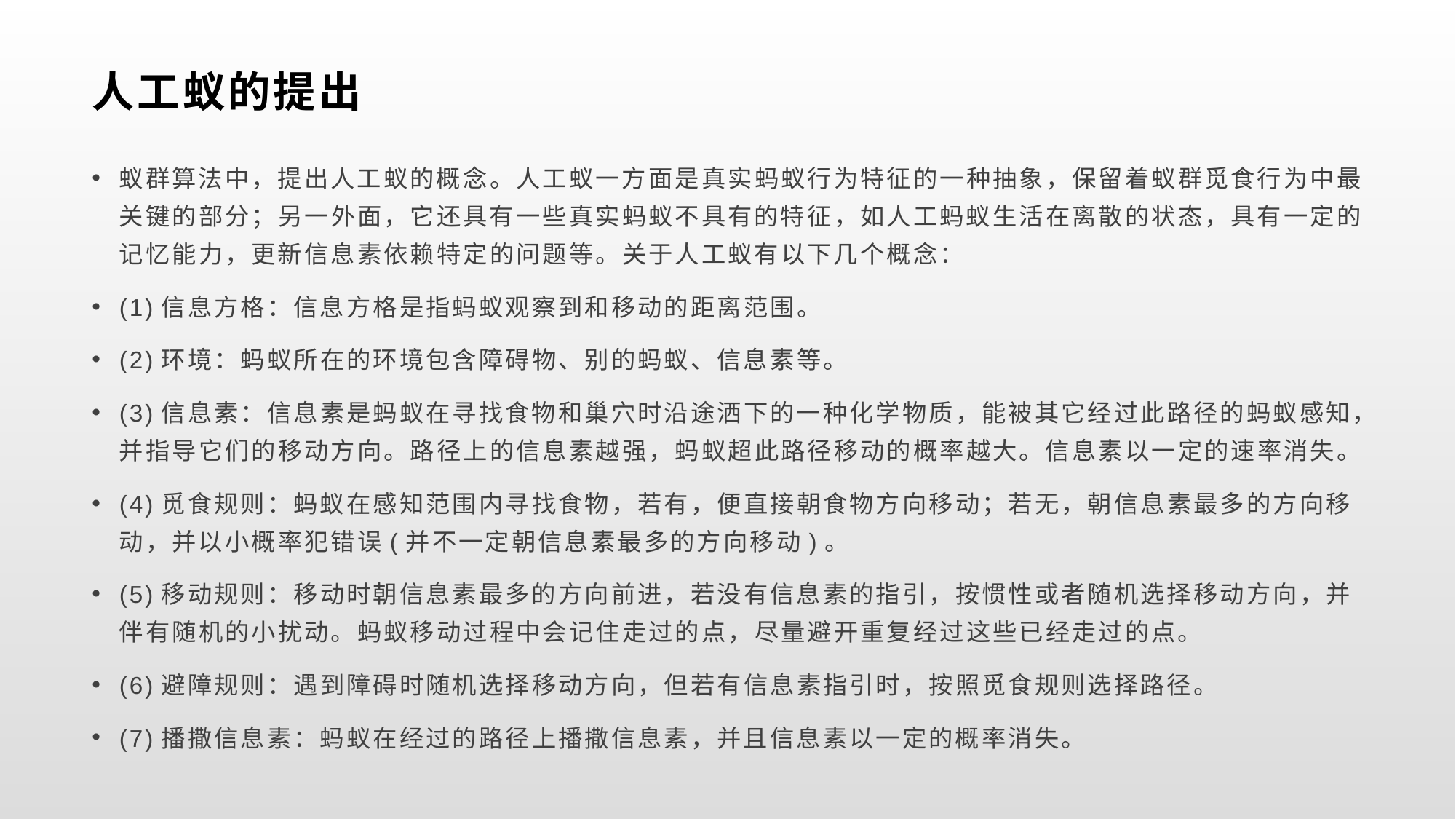

# 人工蚁的提出
蚁群算法中，提出人工蚁的概念。人工蚁一方面是真实蚂蚁行为特征的一种抽象，保留着蚁群觅食行为中最关键的部分；另一外面，它还具有一些真实蚂蚁不具有的特征，如人工蚂蚁生活在离散的状态，具有一定的记忆能力，更新信息素依赖特定的问题等。关于人工蚁有以下几个概念：
(1)信息方格：信息方格是指蚂蚁观察到和移动的距离范围。
(2)环境：蚂蚁所在的环境包含障碍物、别的蚂蚁、信息素等。
(3)信息素：信息素是蚂蚁在寻找食物和巢穴时沿途洒下的一种化学物质，能被其它经过此路径的蚂蚁感知，并指导它们的移动方向。路径上的信息素越强，蚂蚁超此路径移动的概率越大。信息素以一定的速率消失。
(4)觅食规则：蚂蚁在感知范围内寻找食物，若有，便直接朝食物方向移动；若无，朝信息素最多的方向移动，并以小概率犯错误(并不一定朝信息素最多的方向移动)。
(5)移动规则：移动时朝信息素最多的方向前进，若没有信息素的指引，按惯性或者随机选择移动方向，并伴有随机的小扰动。蚂蚁移动过程中会记住走过的点，尽量避开重复经过这些已经走过的点。
(6)避障规则：遇到障碍时随机选择移动方向，但若有信息素指引时，按照觅食规则选择路径。
(7)播撒信息素：蚂蚁在经过的路径上播撒信息素，并且信息素以一定的概率消失。